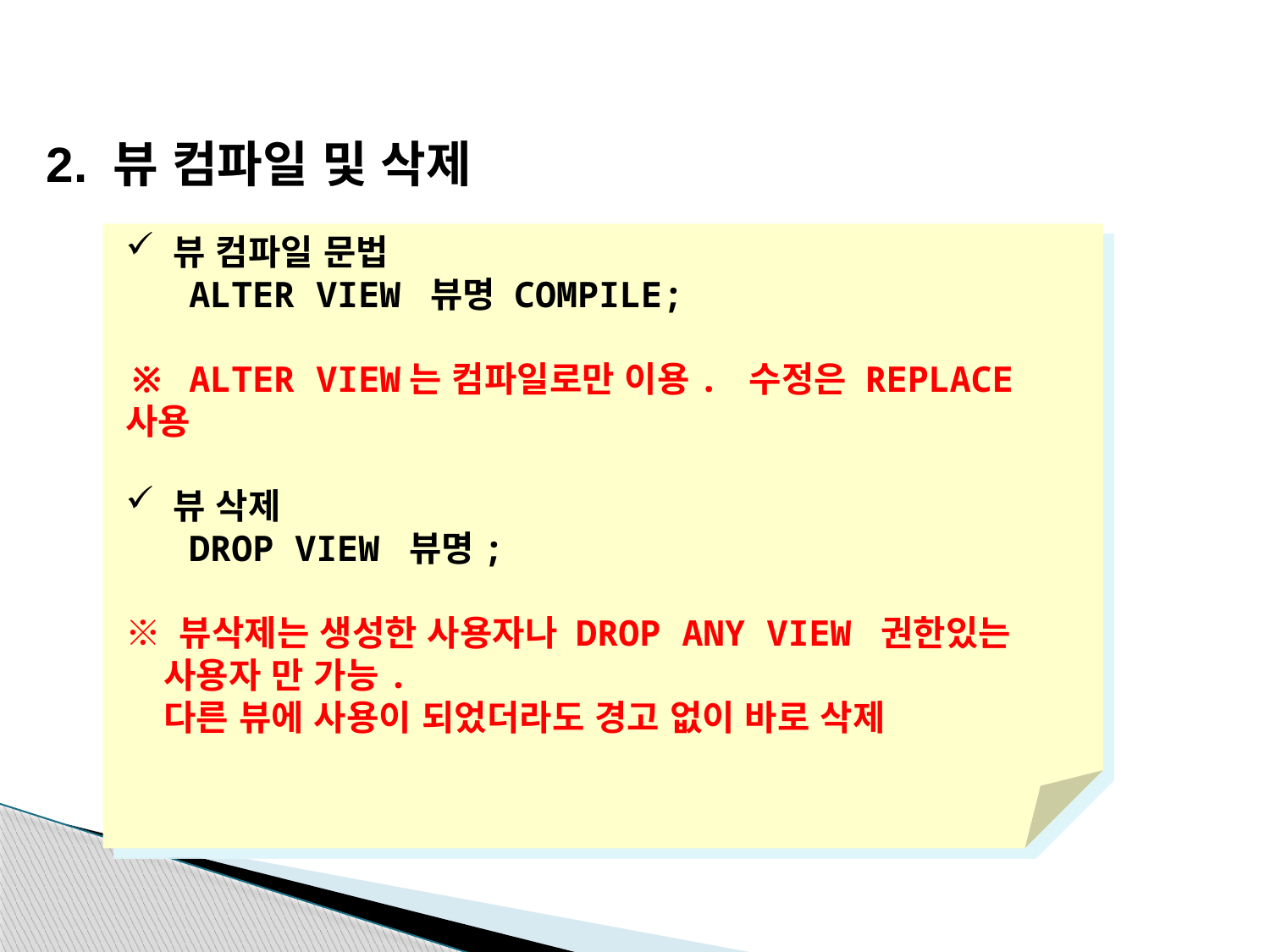

2. 뷰 컴파일 및 삭제
뷰 컴파일 문법
   ALTER VIEW 뷰명 COMPILE;

※ ALTER VIEW는 컴파일로만 이용. 수정은 REPLACE 사용

뷰 삭제
   DROP VIEW 뷰명;

※ 뷰삭제는 생성한 사용자나 DROP ANY VIEW 권한있는
   사용자 만 가능.
   다른 뷰에 사용이 되었더라도 경고 없이 바로 삭제